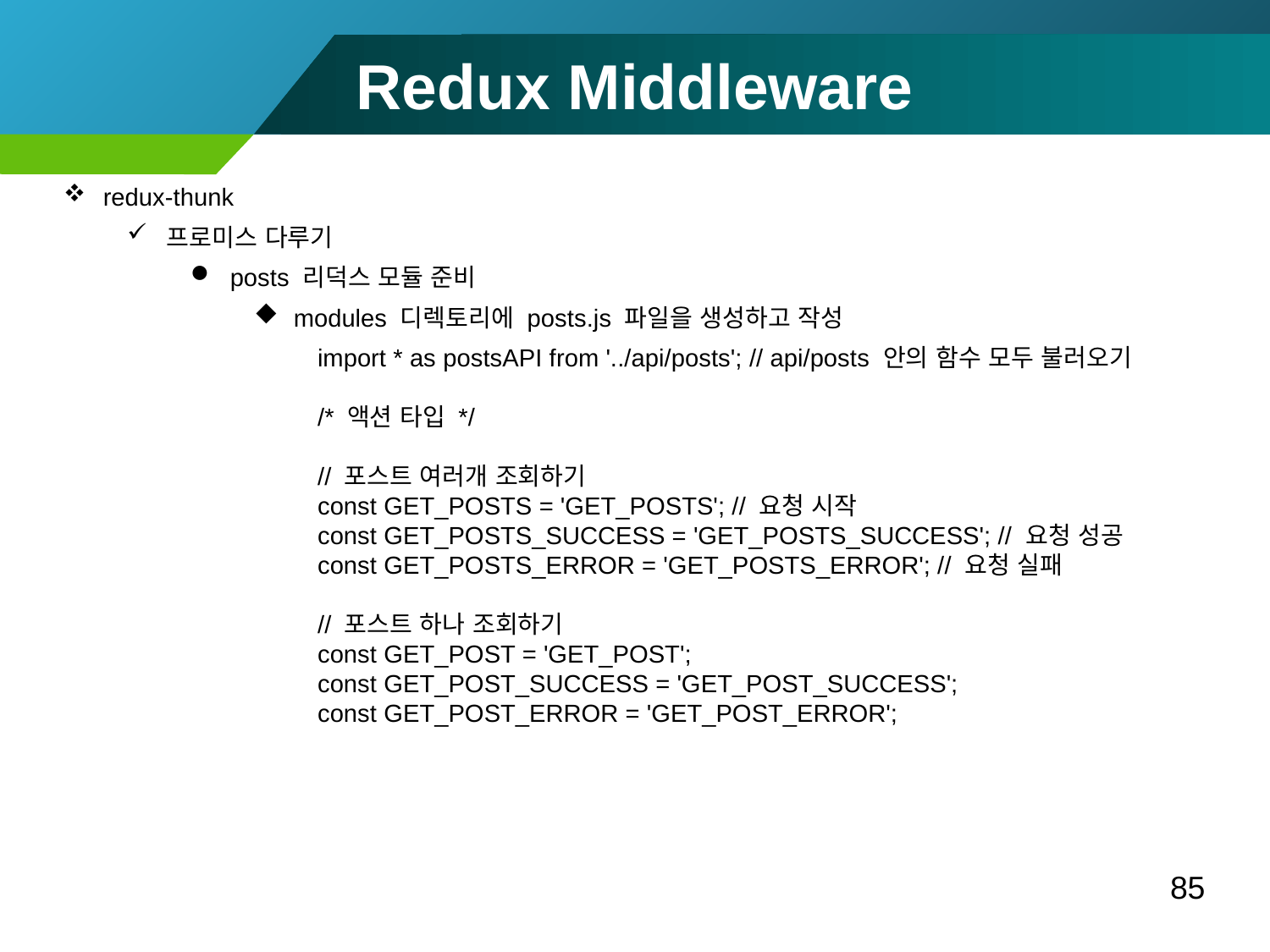

Redux Middleware
redux-thunk
프로미스 다루기
posts 리덕스 모듈 준비
modules 디렉토리에 posts.js 파일을 생성하고 작성
import * as postsAPI from '../api/posts'; // api/posts 안의 함수 모두 불러오기

/* 액션 타입 */

// 포스트 여러개 조회하기
const GET_POSTS = 'GET_POSTS'; // 요청 시작
const GET_POSTS_SUCCESS = 'GET_POSTS_SUCCESS'; // 요청 성공
const GET_POSTS_ERROR = 'GET_POSTS_ERROR'; // 요청 실패

// 포스트 하나 조회하기
const GET_POST = 'GET_POST';
const GET_POST_SUCCESS = 'GET_POST_SUCCESS';
const GET_POST_ERROR = 'GET_POST_ERROR';

85